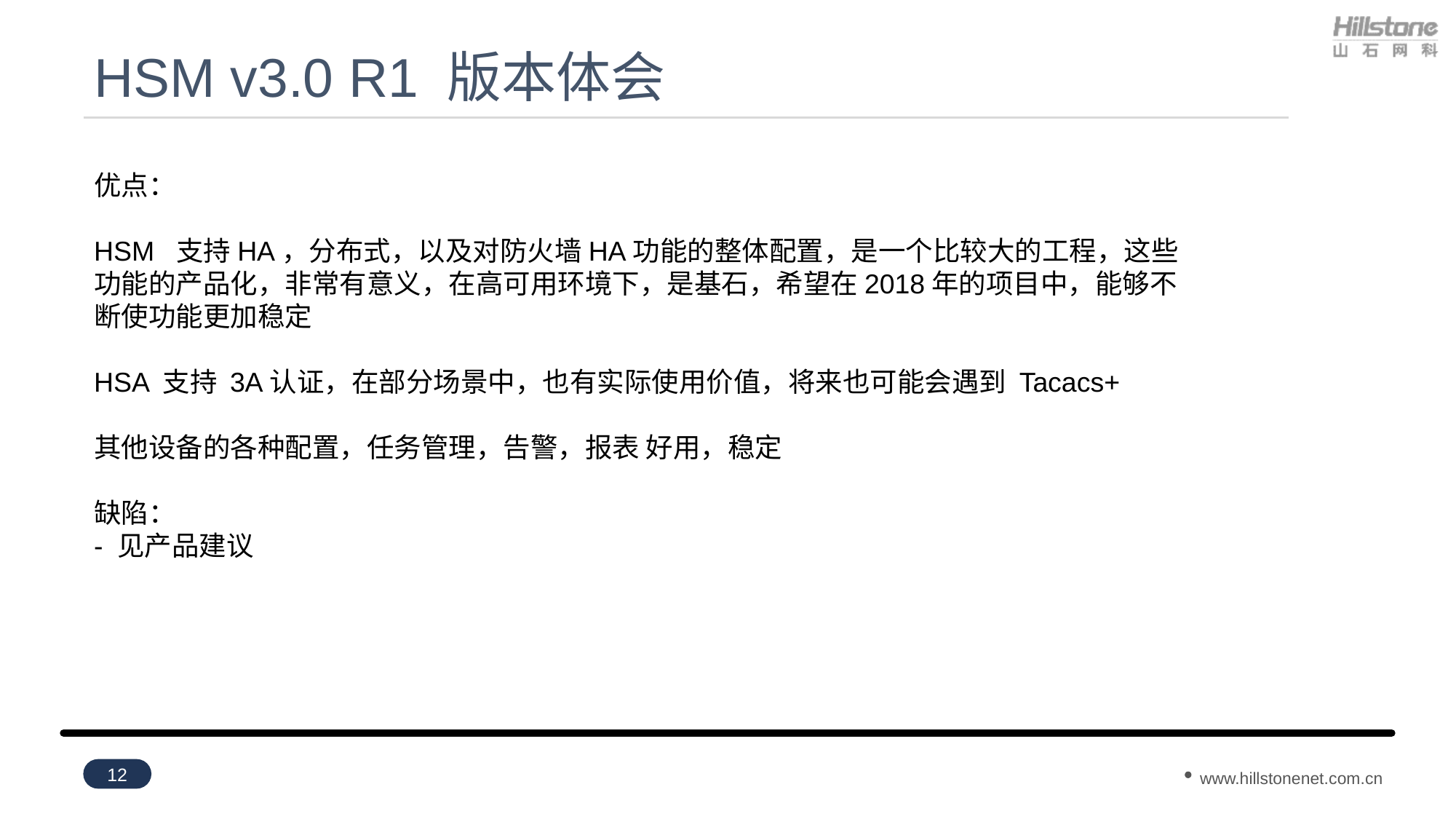

# HSM v3.0 R1 版本体会
优点：

HSM  支持HA，分布式，以及对防火墙HA功能的整体配置，是一个比较大的工程，这些功能的产品化，非常有意义，在高可用环境下，是基石，希望在2018年的项目中，能够不断使功能更加稳定

HSA 支持 3A认证，在部分场景中，也有实际使用价值，将来也可能会遇到 Tacacs+

其他设备的各种配置，任务管理，告警，报表 好用，稳定

缺陷：
- 见产品建议
12